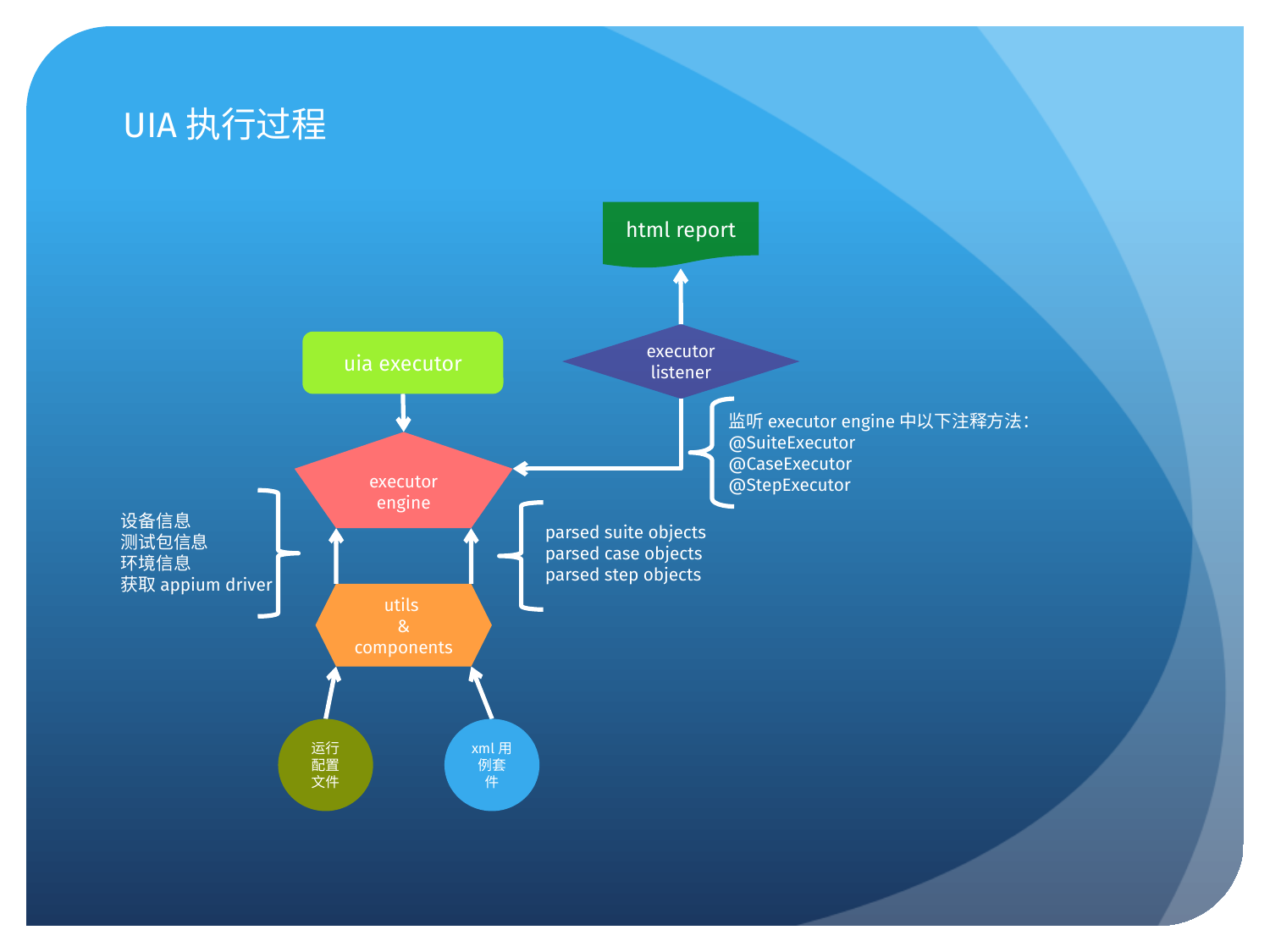

UIA执行过程
html report
executor listener
uia executor

监听executor engine中以下注释方法：
@SuiteExecutor
@CaseExecutor
@StepExecutor
executor engine

设备信息
测试包信息
环境信息
获取appium driver
parsed suite objects
parsed case objects
parsed step objects
utils
&
components
运行配置文件
xml用例套件